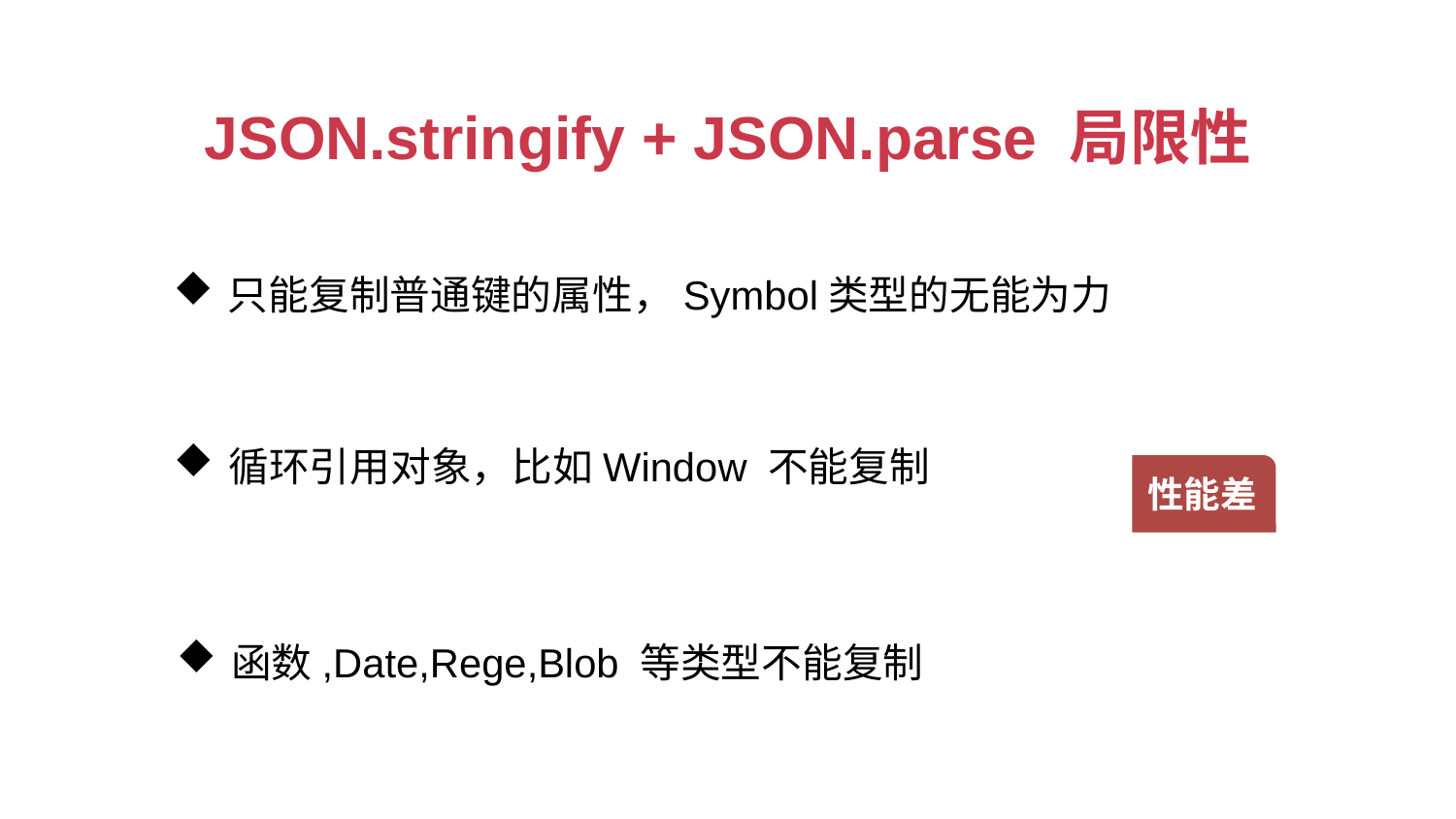

JSON.stringify + JSON.parse 局限性
只能复制普通键的属性，Symbol类型的无能为力
循环引用对象，比如Window 不能复制
性能差
函数,Date,Rege,Blob 等类型不能复制